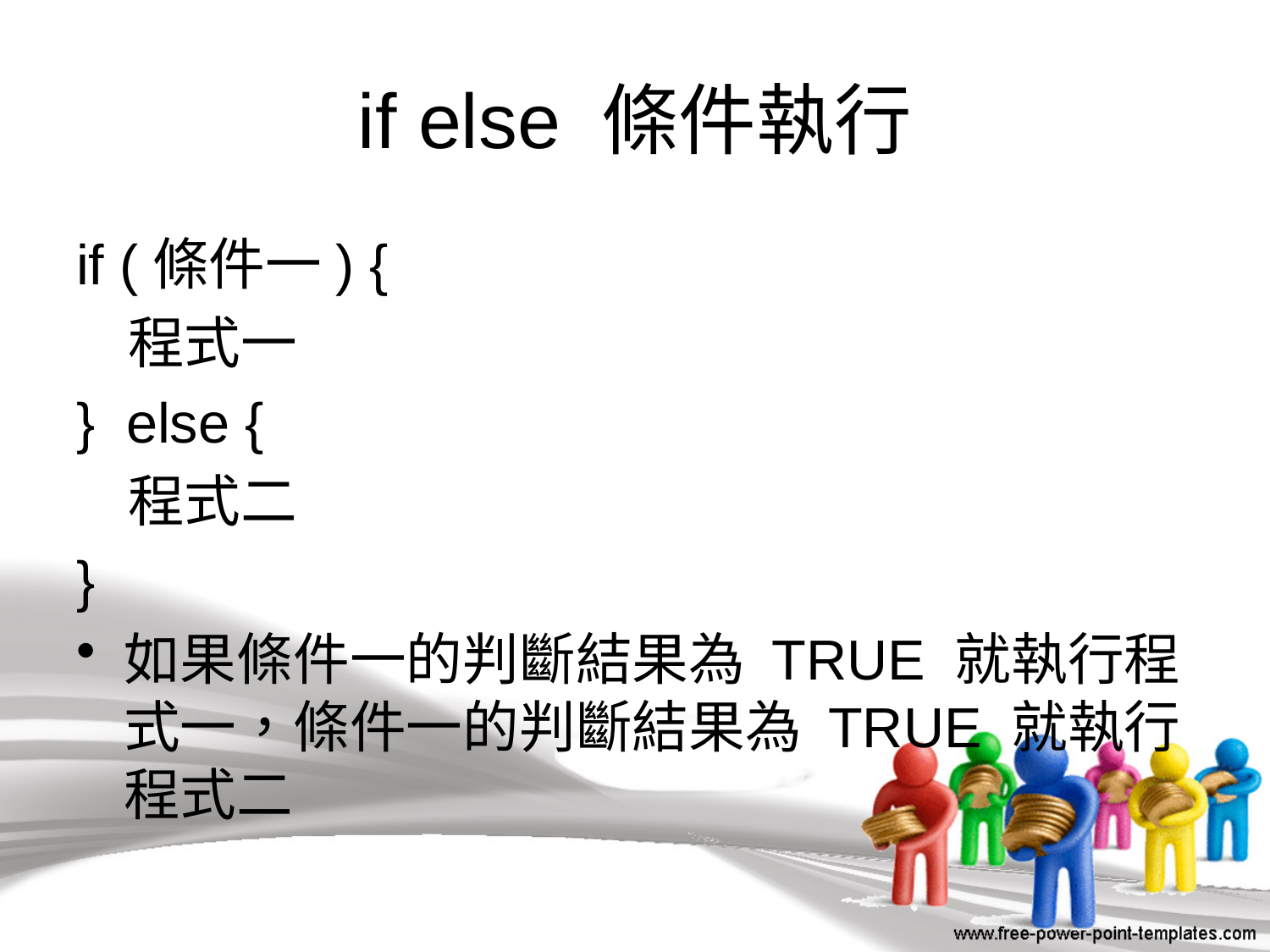

# if else 條件執行
if (條件一) {
   程式一
}  else {
   程式二
}
如果條件一的判斷結果為 TRUE 就執行程式一，條件一的判斷結果為 TRUE 就執行程式二